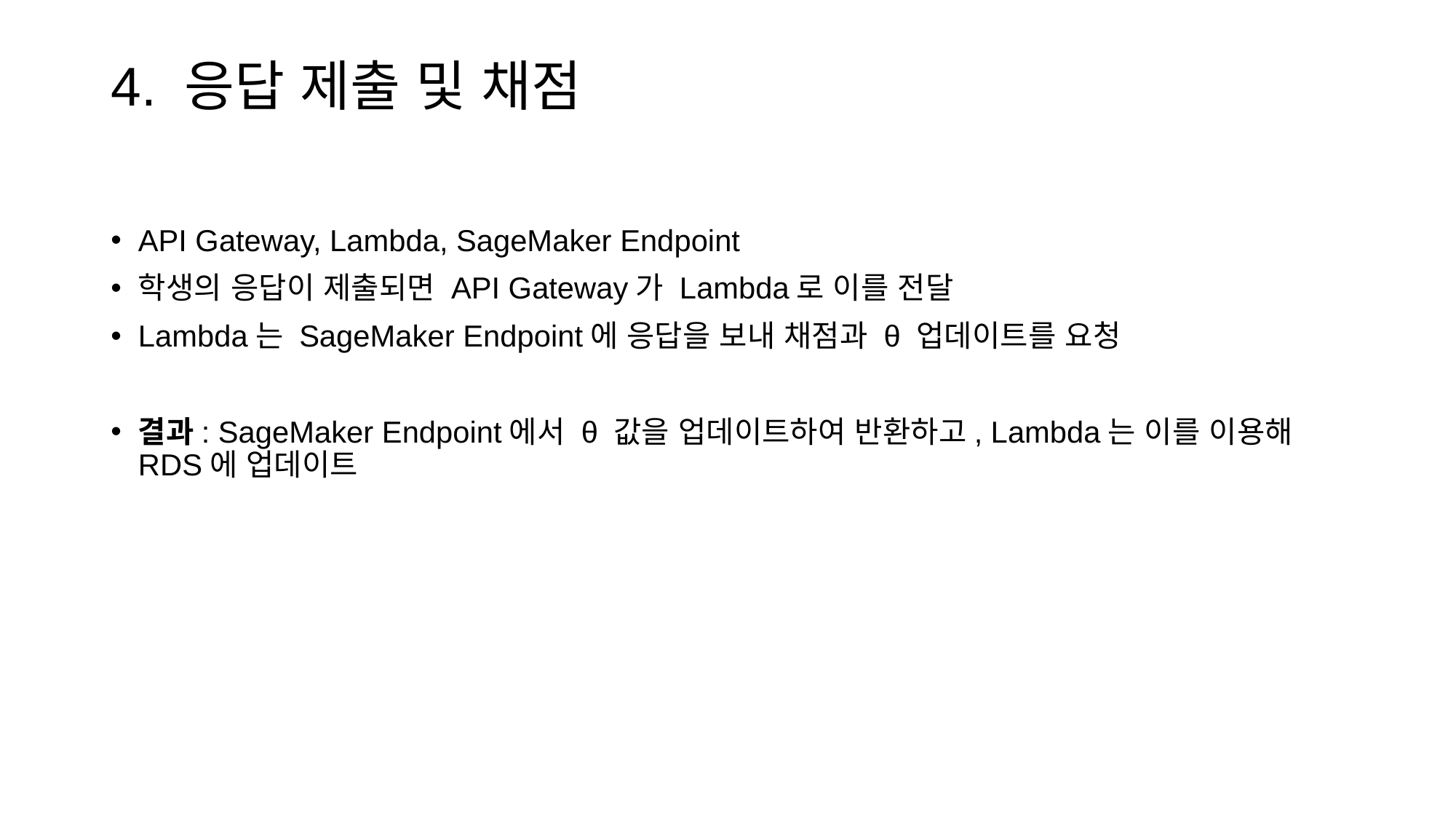

# 4. 응답 제출 및 채점
API Gateway, Lambda, SageMaker Endpoint
학생의 응답이 제출되면 API Gateway가 Lambda로 이를 전달
Lambda는 SageMaker Endpoint에 응답을 보내 채점과 θ 업데이트를 요청

결과: SageMaker Endpoint에서 θ 값을 업데이트하여 반환하고, Lambda는 이를 이용해 RDS에 업데이트